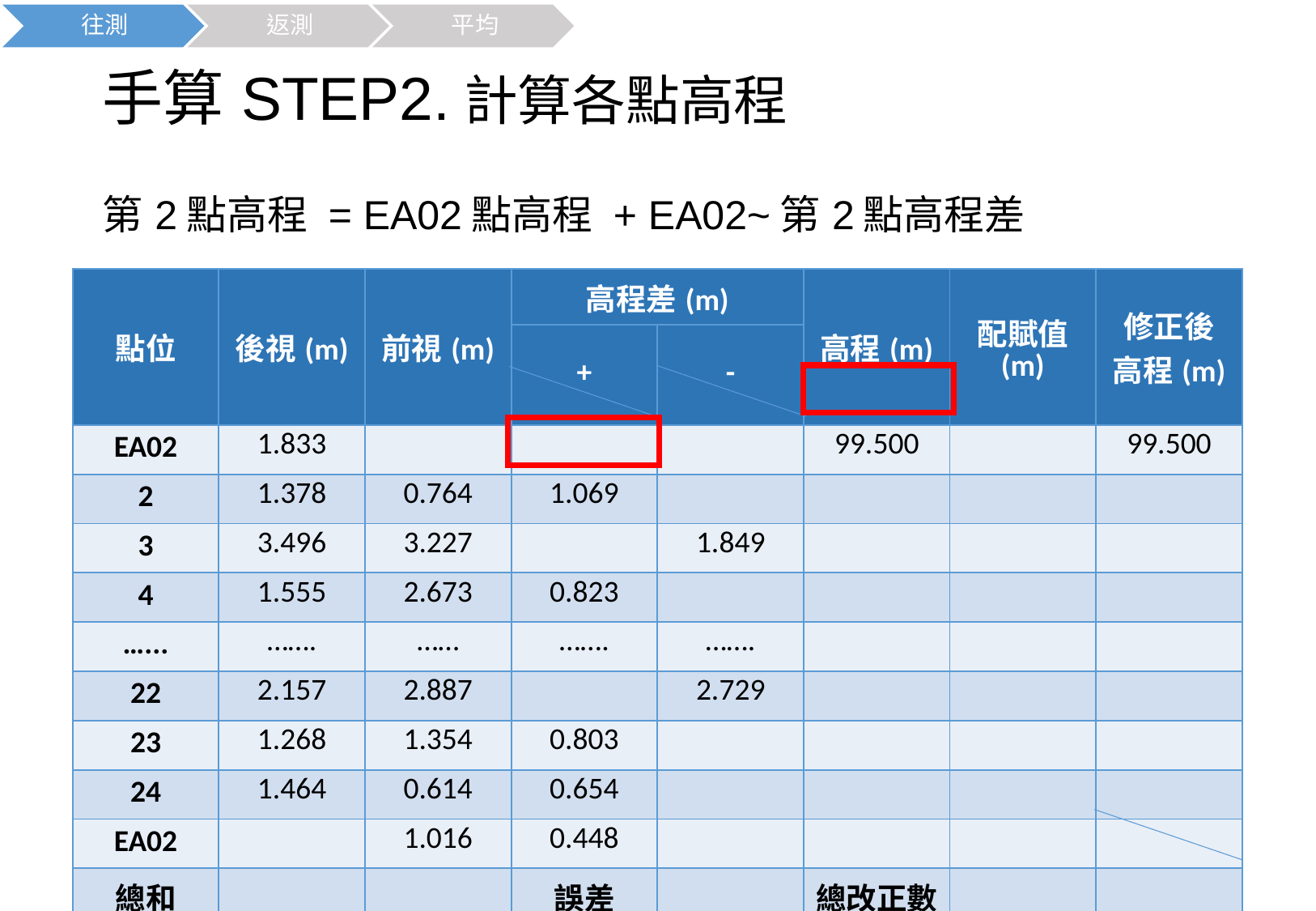

往測
返測
平均
手算STEP2.計算各點高程

第2點高程 = EA02點高程 + EA02~第2點高程差
| 點位 | 後視(m) | 前視(m) | 高程差(m) |  | 高程(m) | 配賦值 (m) | 修正後 高程(m) |
| --- | --- | --- | --- | --- | --- | --- | --- |
|  |  |  | + | - |  |  |  |
| EA02 | 1.833 |  |  |  | 99.500 |  | 99.500 |
| 2 | 1.378 | 0.764 | 1.069 |  |  |  |  |
| 3 | 3.496 | 3.227 |  | 1.849 |  |  |  |
| 4 | 1.555 | 2.673 | 0.823 |  |  |  |  |
| …... | ……. | …… | ……. | ……. |  |  |  |
| 22 | 2.157 | 2.887 |  | 2.729 |  |  |  |
| 23 | 1.268 | 1.354 | 0.803 |  |  |  |  |
| 24 | 1.464 | 0.614 | 0.654 |  |  |  |  |
| EA02 |  | 1.016 | 0.448 |  |  |  |  |
| 總和 |  |  | 誤差 |  | 總改正數 |  |  |